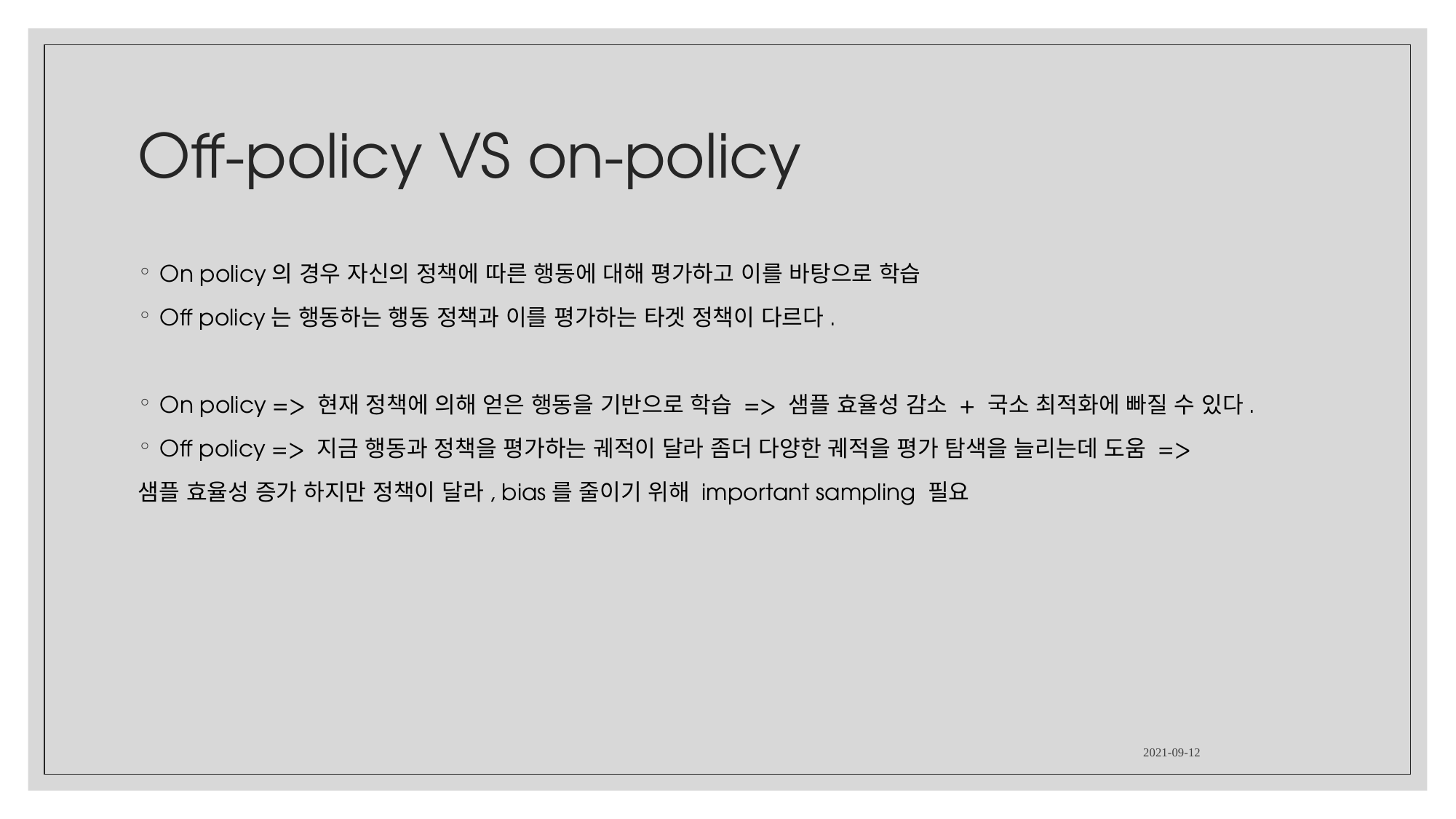

# Off-policy VS on-policy
On policy의 경우 자신의 정책에 따른 행동에 대해 평가하고 이를 바탕으로 학습
Off policy는 행동하는 행동 정책과 이를 평가하는 타겟 정책이 다르다.

On policy => 현재 정책에 의해 얻은 행동을 기반으로 학습 => 샘플 효율성 감소 + 국소 최적화에 빠질 수 있다.
Off policy => 지금 행동과 정책을 평가하는 궤적이 달라 좀더 다양한 궤적을 평가 탐색을 늘리는데 도움 =>
샘플 효율성 증가 하지만 정책이 달라, bias를 줄이기 위해 important sampling 필요
2021-09-12